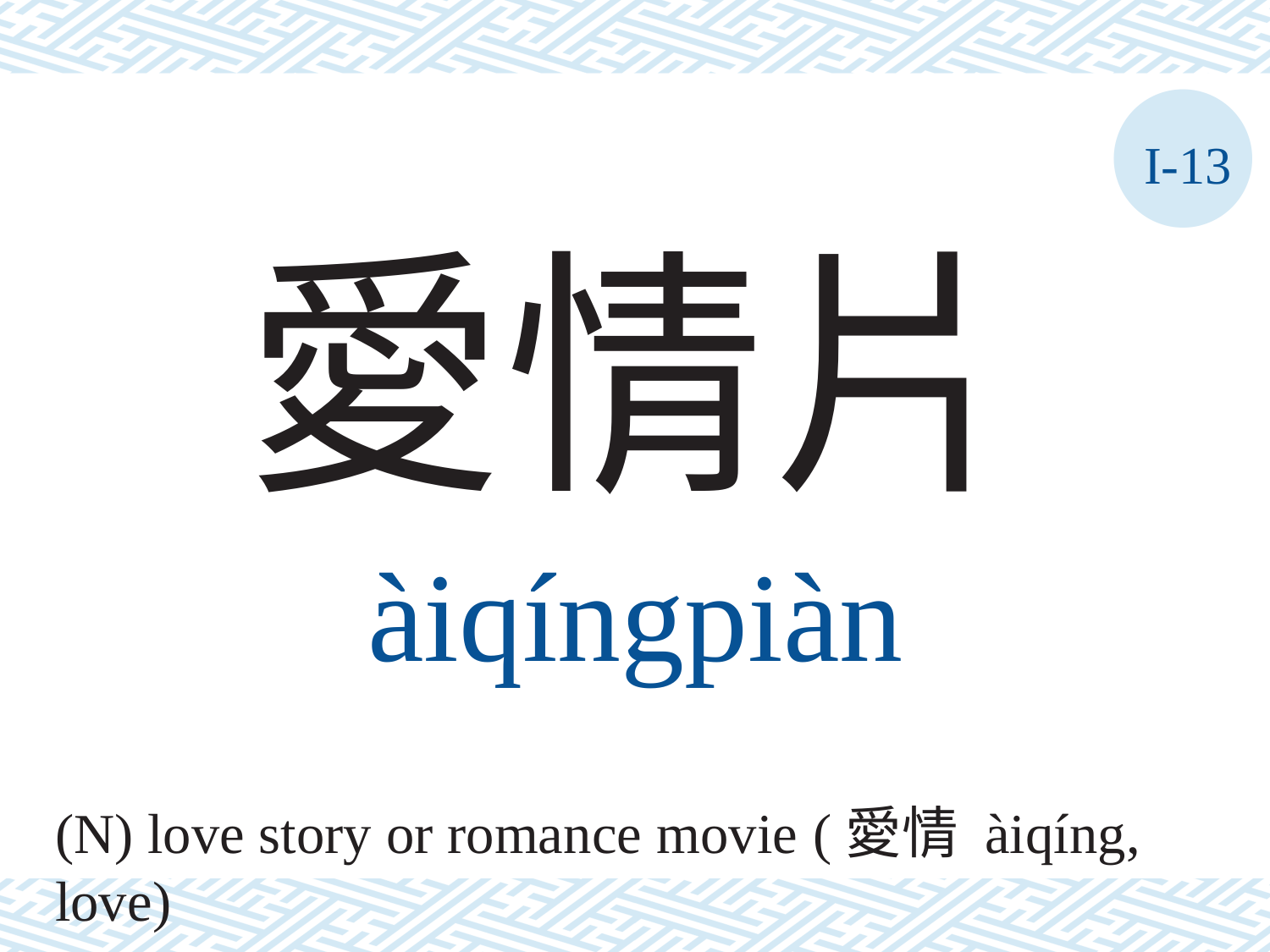

I-13
愛情片
àiqíngpiàn
(N) love story or romance movie (愛情 àiqíng, love)